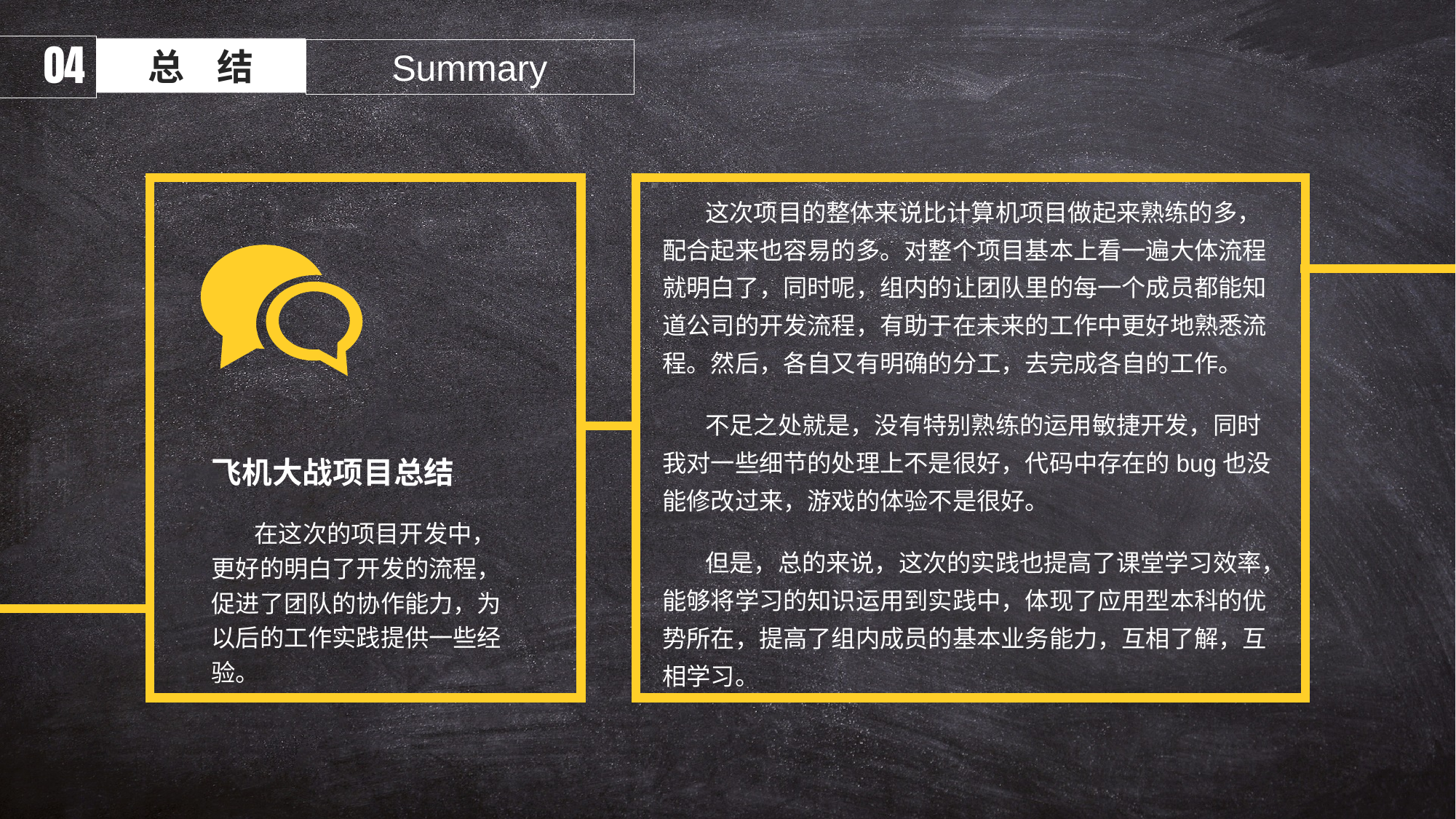

04
总    结
Summary

这次项目的整体来说比计算机项目做起来熟练的多，配合起来也容易的多。对整个项目基本上看一遍大体流程就明白了，同时呢，组内的让团队里的每一个成员都能知道公司的开发流程，有助于在未来的工作中更好地熟悉流程。然后，各自又有明确的分工，去完成各自的工作。
不足之处就是，没有特别熟练的运用敏捷开发，同时我对一些细节的处理上不是很好，代码中存在的bug也没能修改过来，游戏的体验不是很好。
但是，总的来说，这次的实践也提高了课堂学习效率，能够将学习的知识运用到实践中，体现了应用型本科的优势所在，提高了组内成员的基本业务能力，互相了解，互相学习。

飞机大战项目总结
在这次的项目开发中，更好的明白了开发的流程，促进了团队的协作能力，为以后的工作实践提供一些经验。